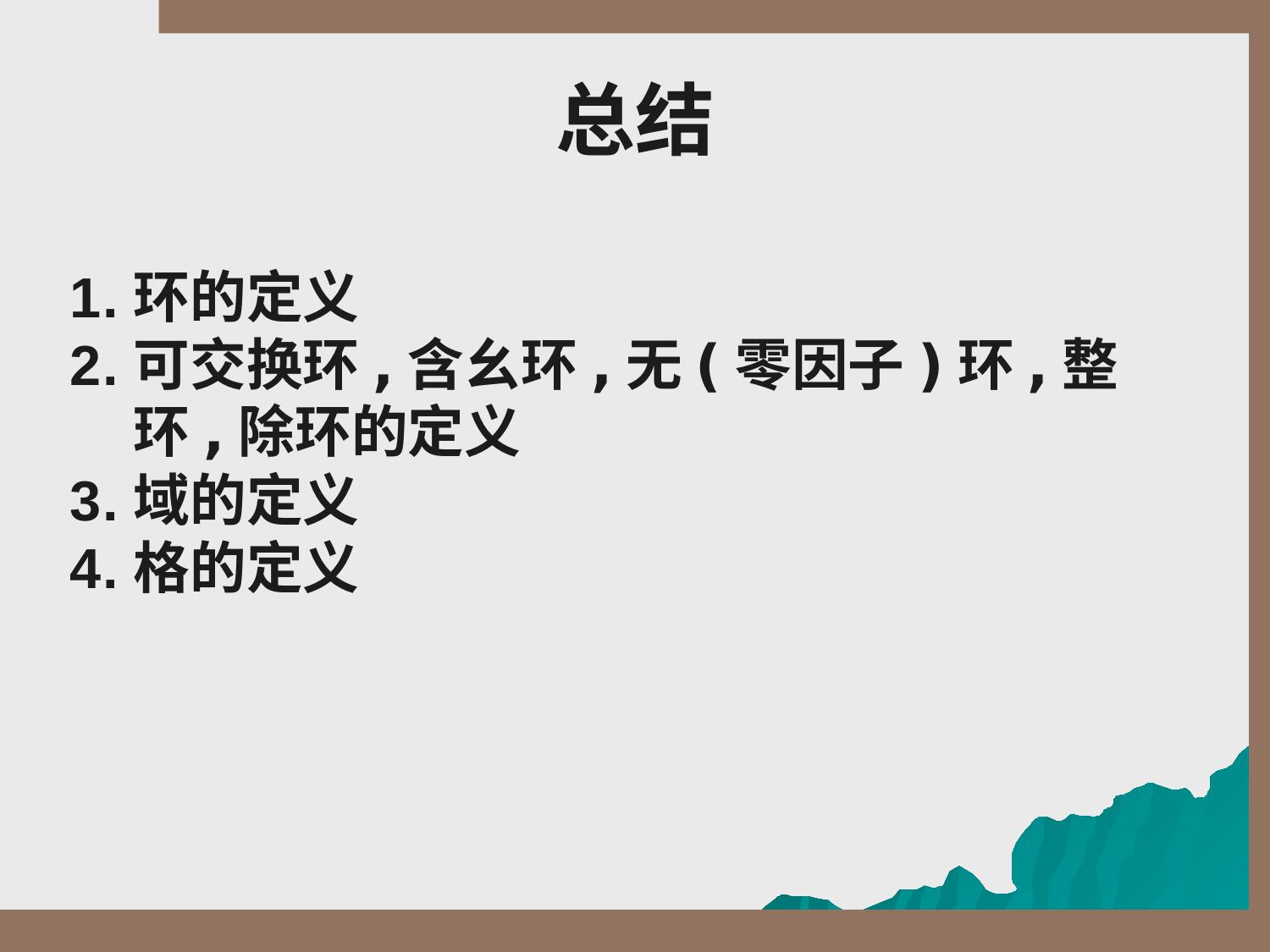

# 总结

环的定义
可交换环,含幺环,无(零因子)环,整环,除环的定义
域的定义
格的定义
91